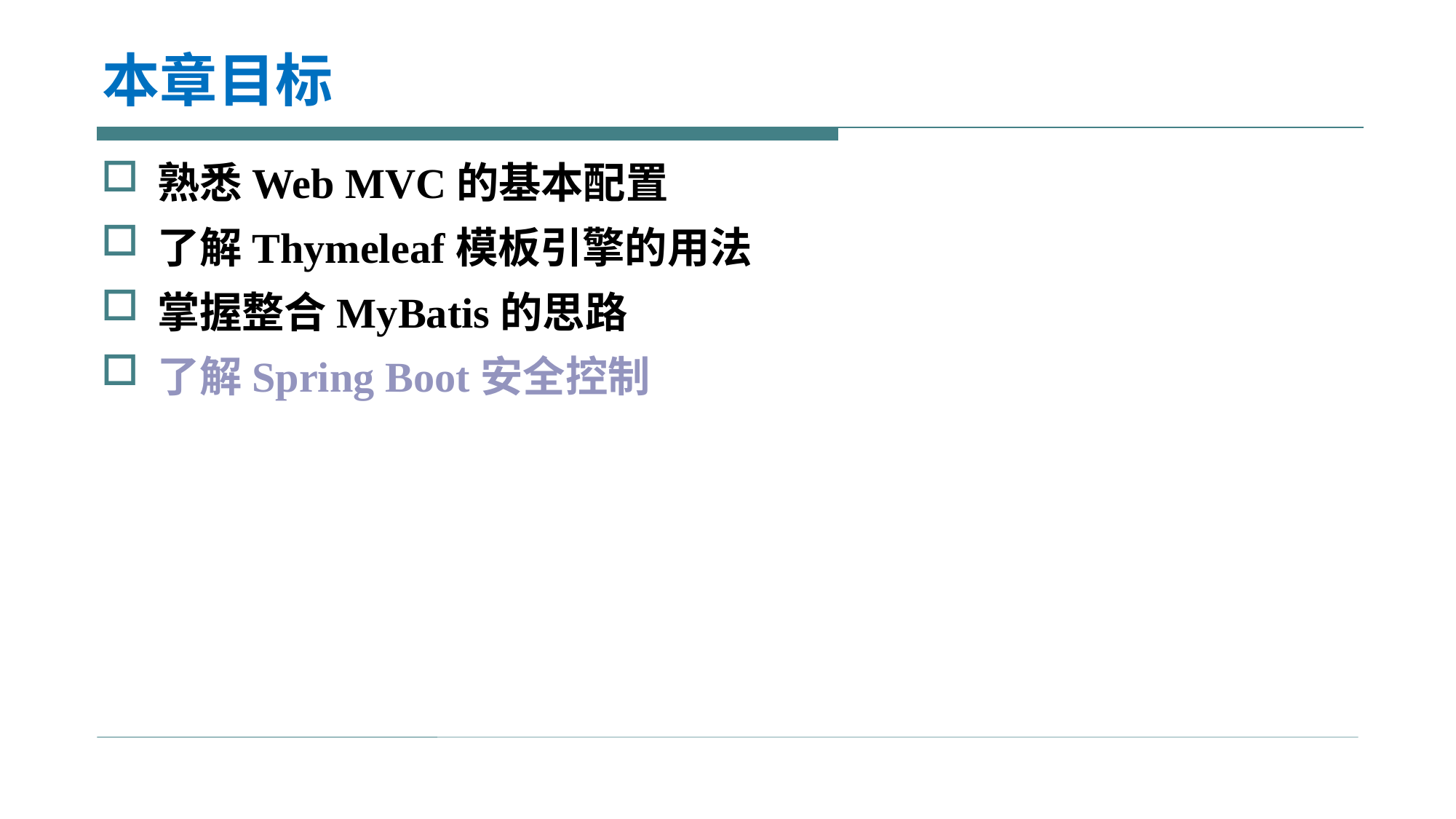

# 本章目标
熟悉Web MVC的基本配置
了解Thymeleaf模板引擎的用法
掌握整合MyBatis的思路
了解Spring Boot安全控制

2